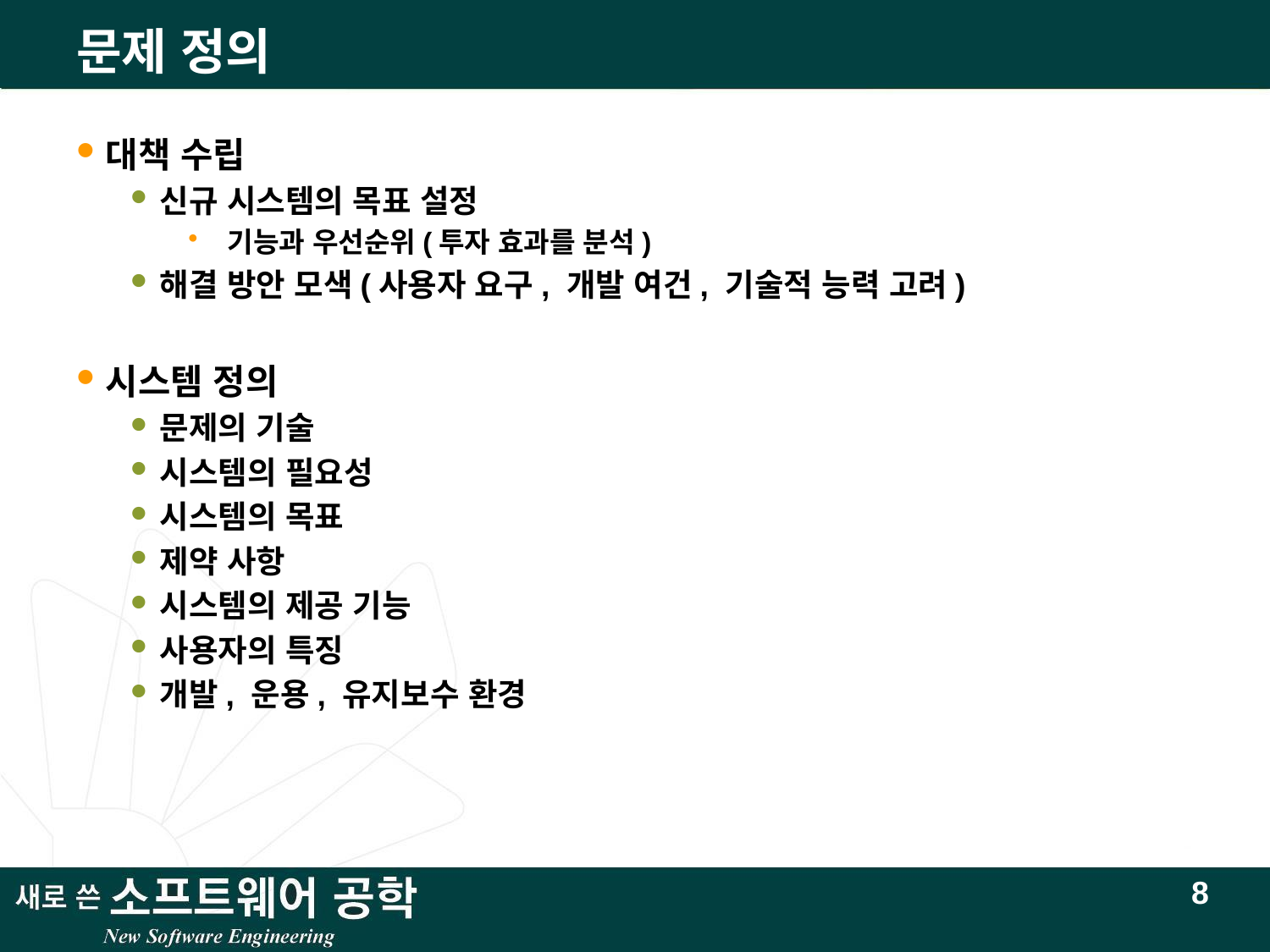

# 문제 정의
대책 수립
신규 시스템의 목표 설정
 기능과 우선순위(투자 효과를 분석)
해결 방안 모색(사용자 요구, 개발 여건, 기술적 능력 고려)

시스템 정의
문제의 기술
시스템의 필요성
시스템의 목표
제약 사항
시스템의 제공 기능
사용자의 특징
개발, 운용, 유지보수 환경

8